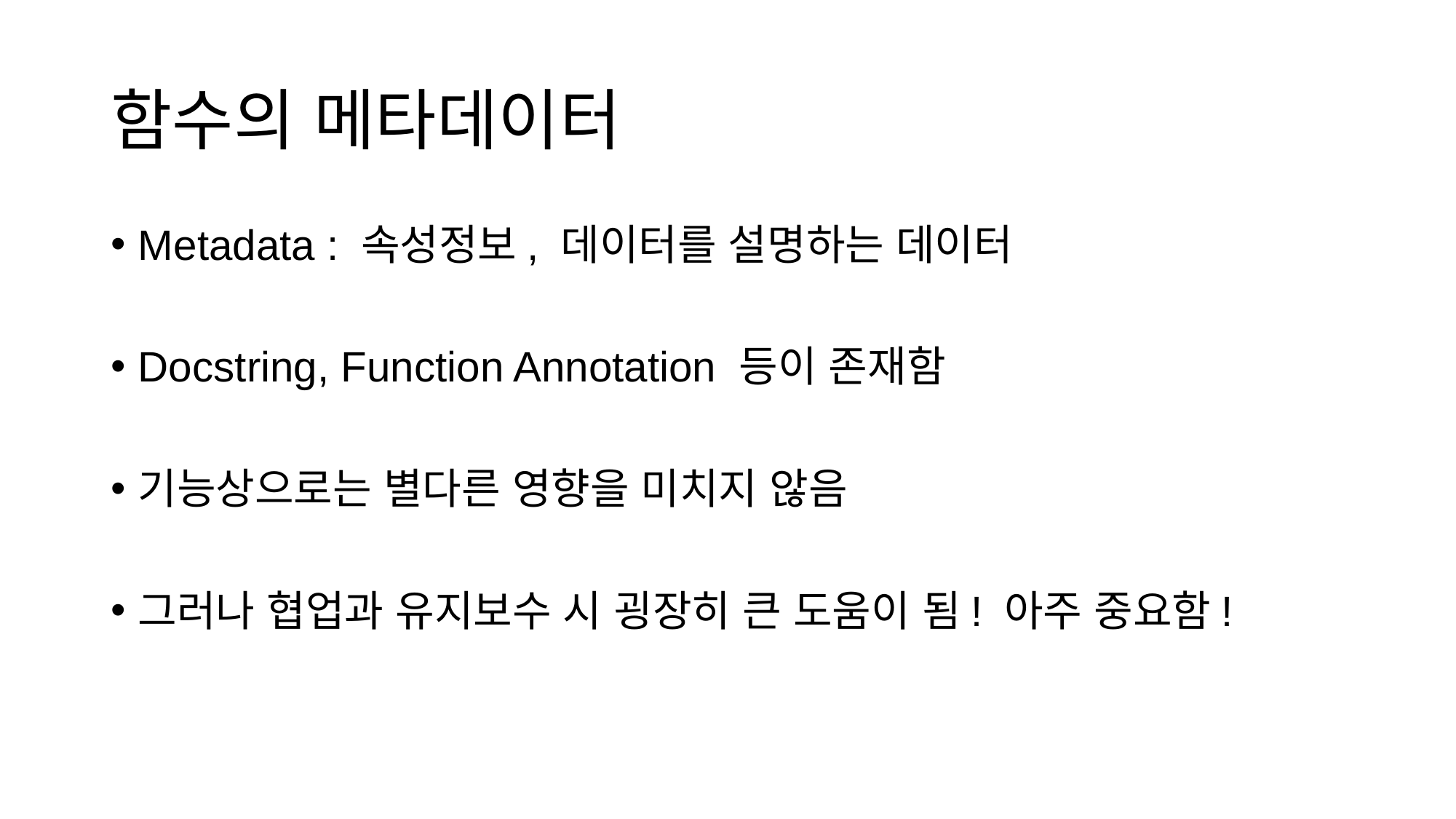

# 함수의 메타데이터
Metadata : 속성정보, 데이터를 설명하는 데이터

Docstring, Function Annotation 등이 존재함

기능상으로는 별다른 영향을 미치지 않음

그러나 협업과 유지보수 시 굉장히 큰 도움이 됨! 아주 중요함!